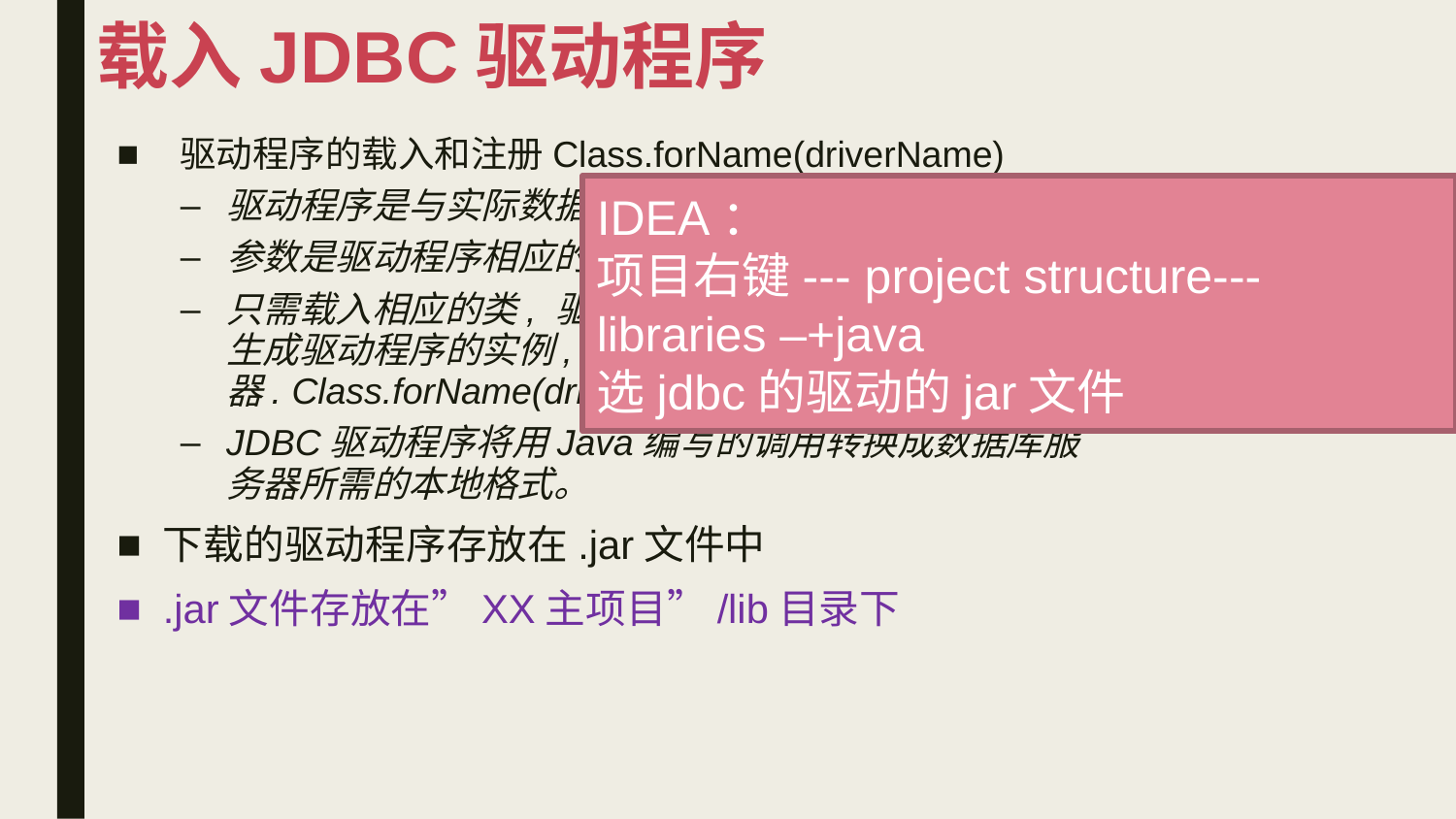

# 载入JDBC驱动程序
 驱动程序的载入和注册Class.forName(driverName)
驱动程序是与实际数据库服务器通信的软件
参数是驱动程序相应的类.
只需载入相应的类, 驱动程序类中的static代码块自动生成驱动程序的实例,并将其注册到JDBC的程序管理器. Class.forName(driverName)即可实现.
JDBC驱动程序将用Java编写的调用转换成数据库服务器所需的本地格式。
下载的驱动程序存放在.jar文件中
.jar文件存放在”XX主项目”/lib目录下
IDEA：
项目右键--- project structure--- libraries –+java
选jdbc的驱动的jar文件